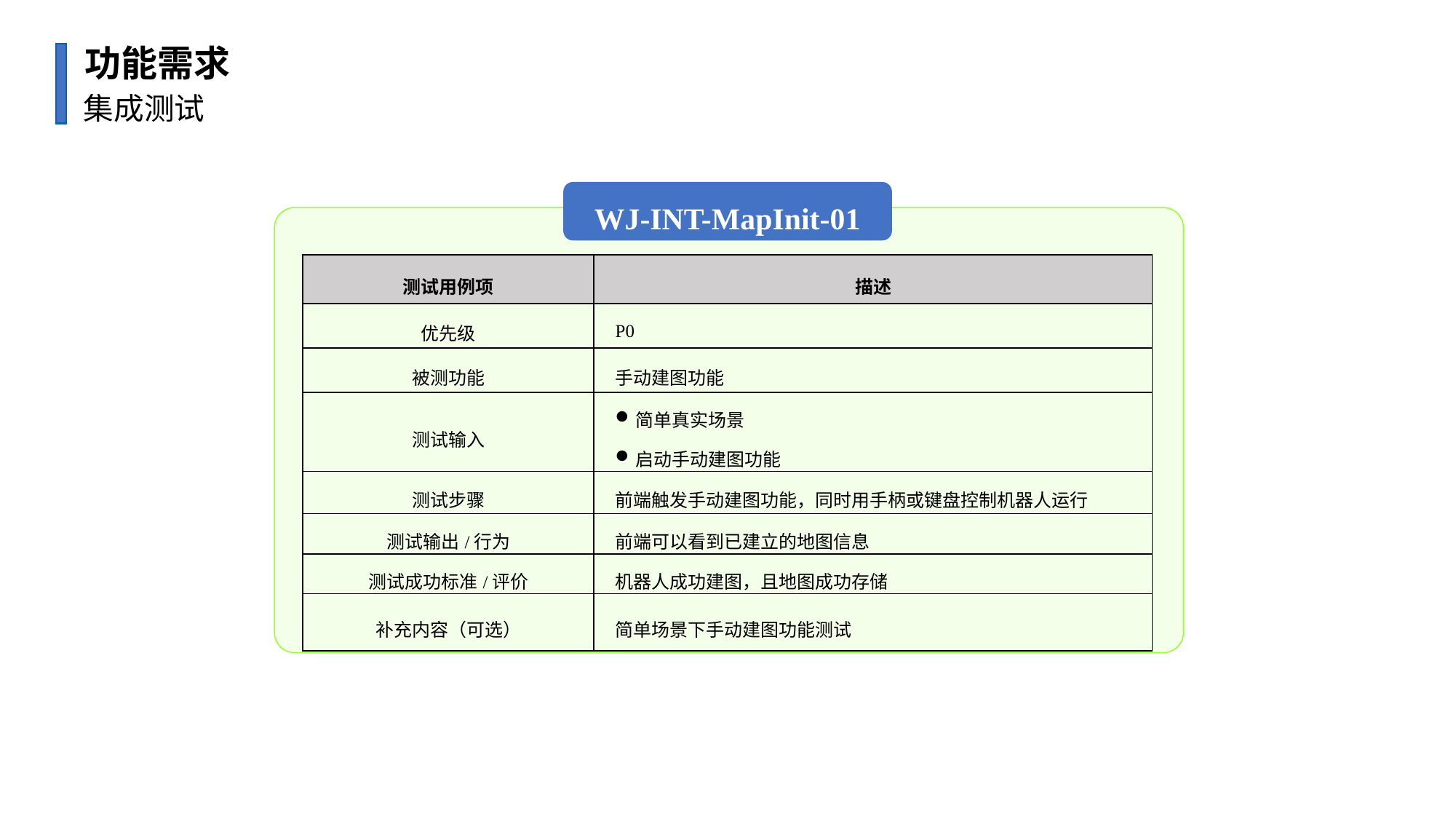

功能需求

集成测试
WJ-INT-MapInit-01

| 测试用例项 | 描述 |
| --- | --- |
| 优先级 | P0 |
| 被测功能 | 手动建图功能 |
| 测试输入 | 简单真实场景 启动手动建图功能 |
| 测试步骤 | 前端触发手动建图功能，同时用手柄或键盘控制机器人运行 |
| 测试输出/行为 | 前端可以看到已建立的地图信息 |
| 测试成功标准/评价 | 机器人成功建图，且地图成功存储 |
| 补充内容（可选） | 简单场景下手动建图功能测试 |